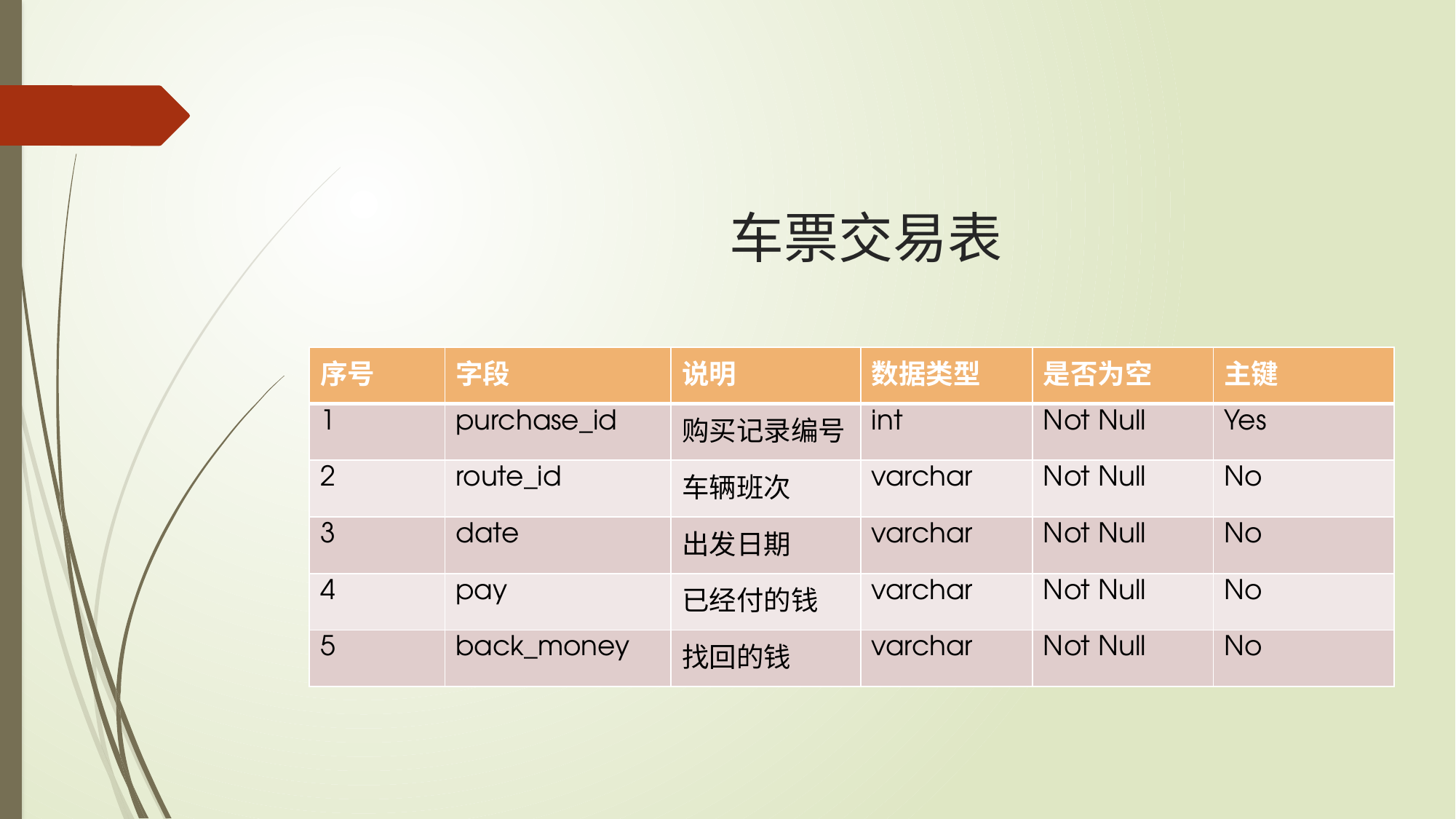

# 车票交易表
| 序号 | 字段 | 说明 | 数据类型 | 是否为空 | 主键 |
| --- | --- | --- | --- | --- | --- |
| 1 | purchase\_id | 购买记录编号 | int | Not Null | Yes |
| 2 | route\_id | 车辆班次 | varchar | Not Null | No |
| 3 | date | 出发日期 | varchar | Not Null | No |
| 4 | pay | 已经付的钱 | varchar | Not Null | No |
| 5 | back\_money | 找回的钱 | varchar | Not Null | No |